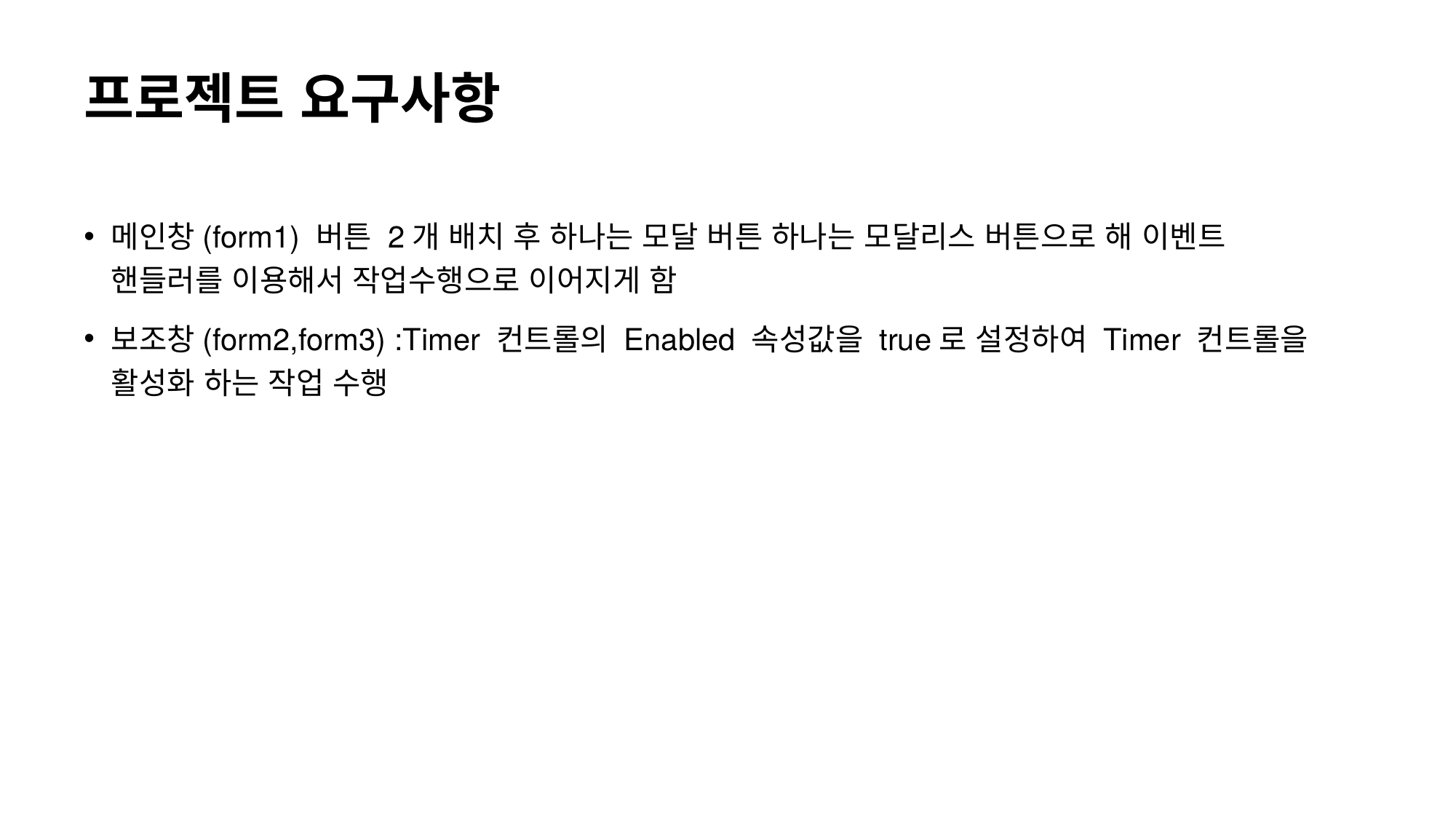

# 프로젝트 요구사항
메인창(form1) 버튼 2개 배치 후 하나는 모달 버튼 하나는 모달리스 버튼으로 해 이벤트 핸들러를 이용해서 작업수행으로 이어지게 함
보조창(form2,form3) :Timer 컨트롤의 Enabled 속성값을 true로 설정하여 Timer 컨트롤을 활성화 하는 작업 수행